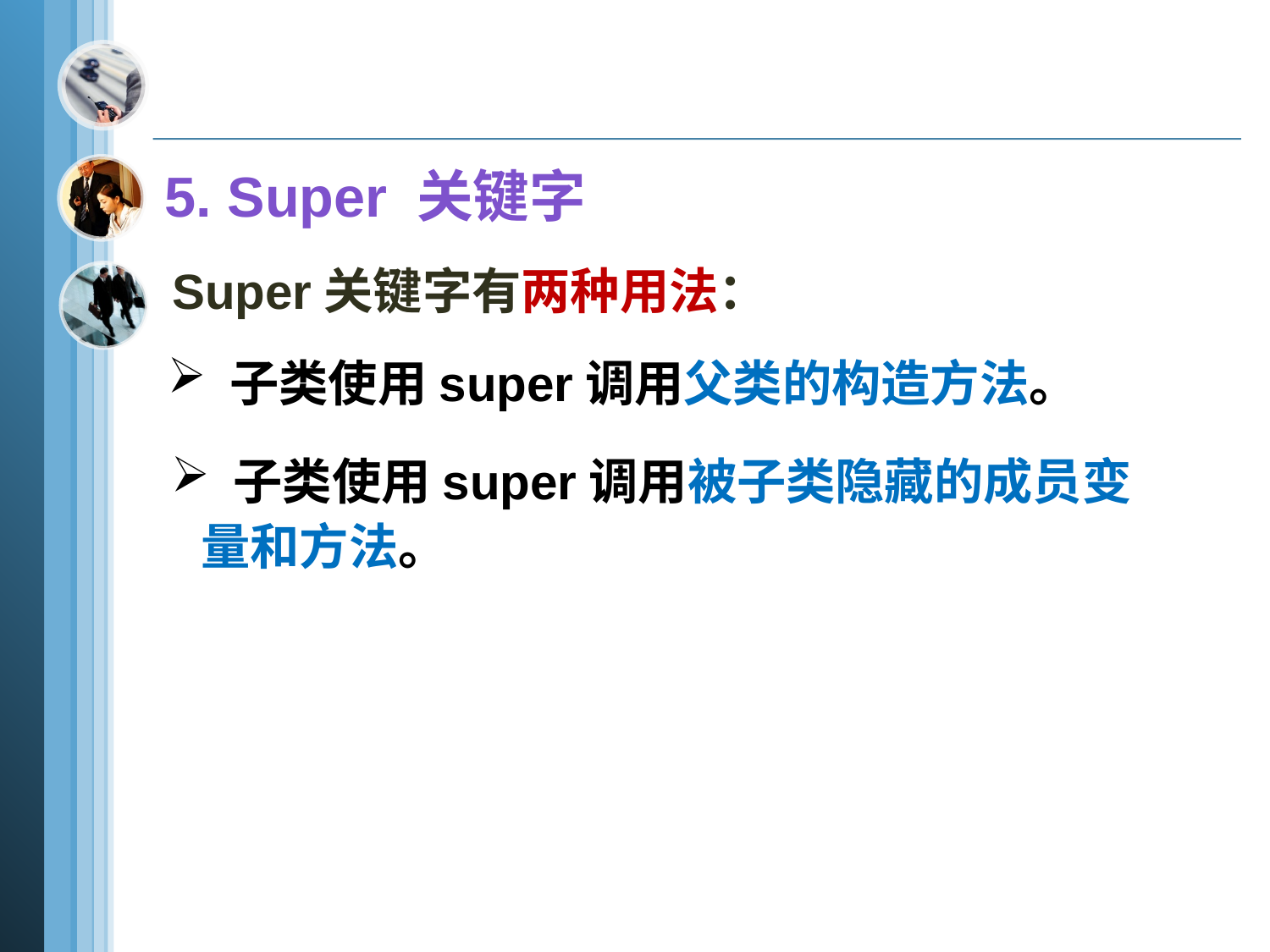

5. Super 关键字
Super关键字有两种用法：
 子类使用super调用父类的构造方法。
 子类使用super调用被子类隐藏的成员变量和方法。